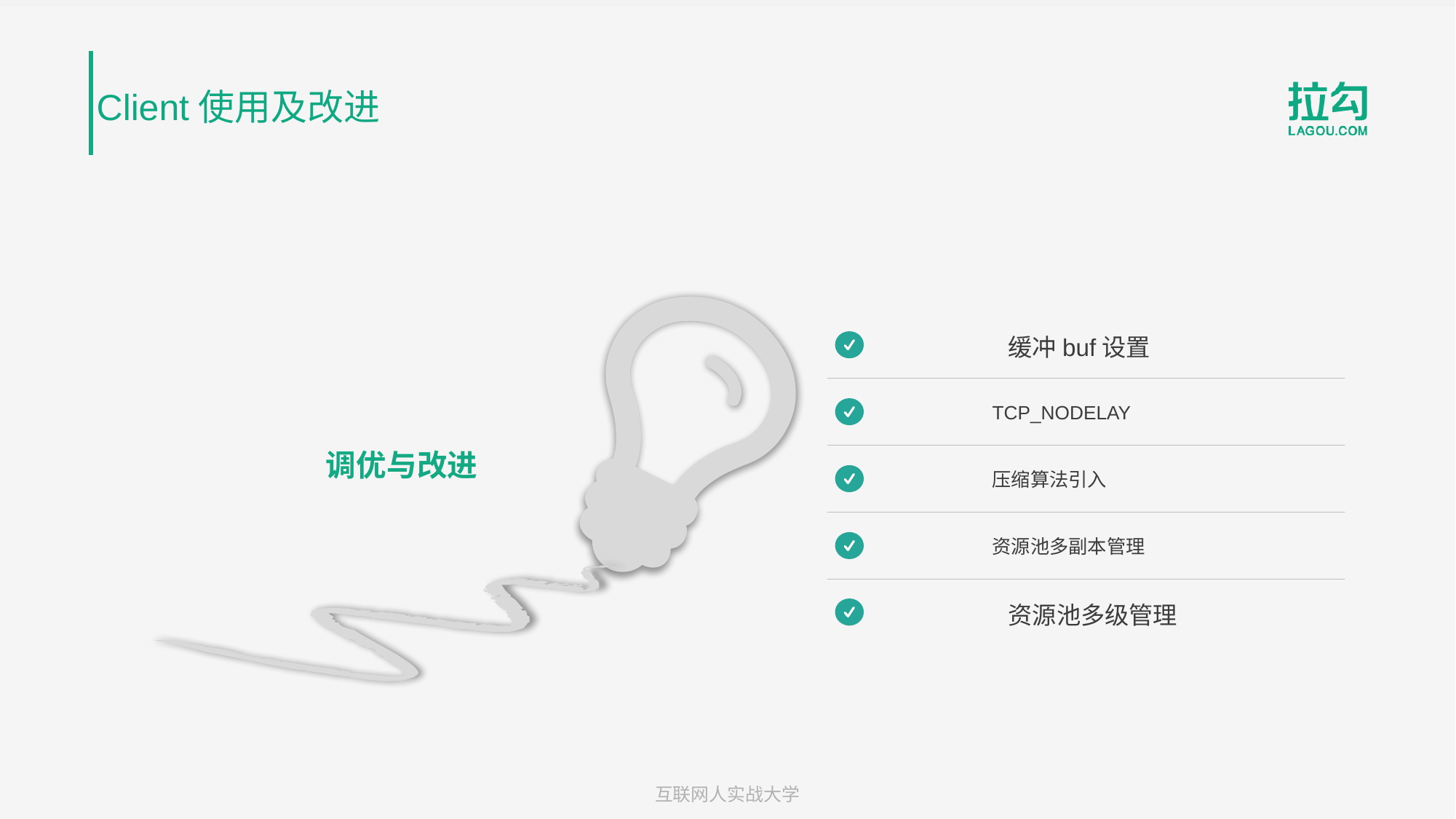

# Client使用及改进

缓冲buf设置

TCP_NODELAY

调优与改进
压缩算法引入

资源池多副本管理

资源池多级管理